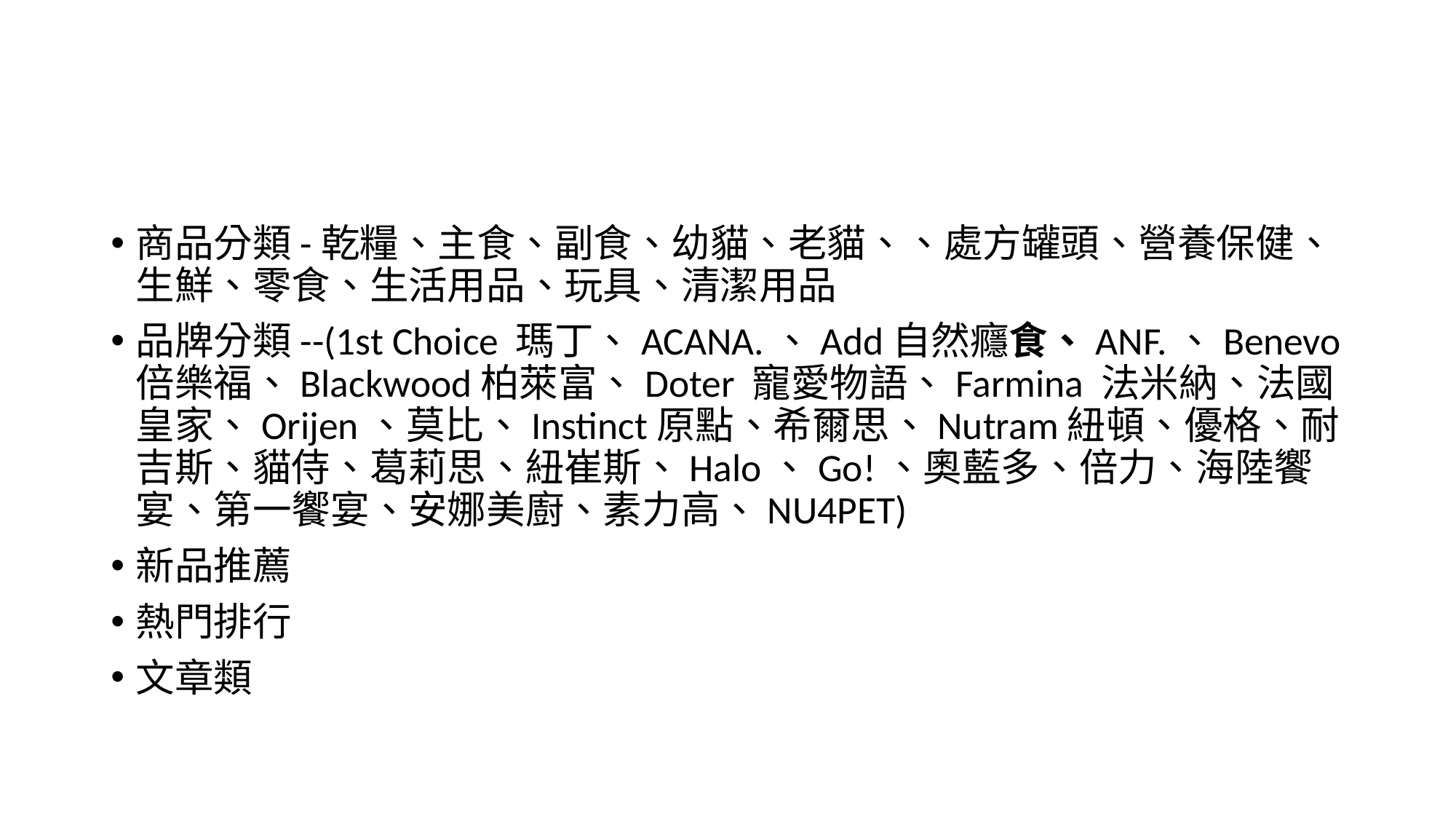

#
商品分類-乾糧、主食、副食、幼貓、老貓、、處方罐頭、營養保健、生鮮、零食、生活用品、玩具、清潔用品
品牌分類--(1st Choice 瑪丁、ACANA.、Add自然癮食、ANF.、Benevo倍樂福、Blackwood柏萊富、Doter 寵愛物語、Farmina 法米納、法國皇家、Orijen、莫比、Instinct原點、希爾思、Nutram紐頓、優格、耐吉斯、貓侍、葛莉思、紐崔斯、Halo、Go!、奧藍多、倍力、海陸饗宴、第一饗宴、安娜美廚、素力高、NU4PET)
新品推薦
熱門排行
文章類